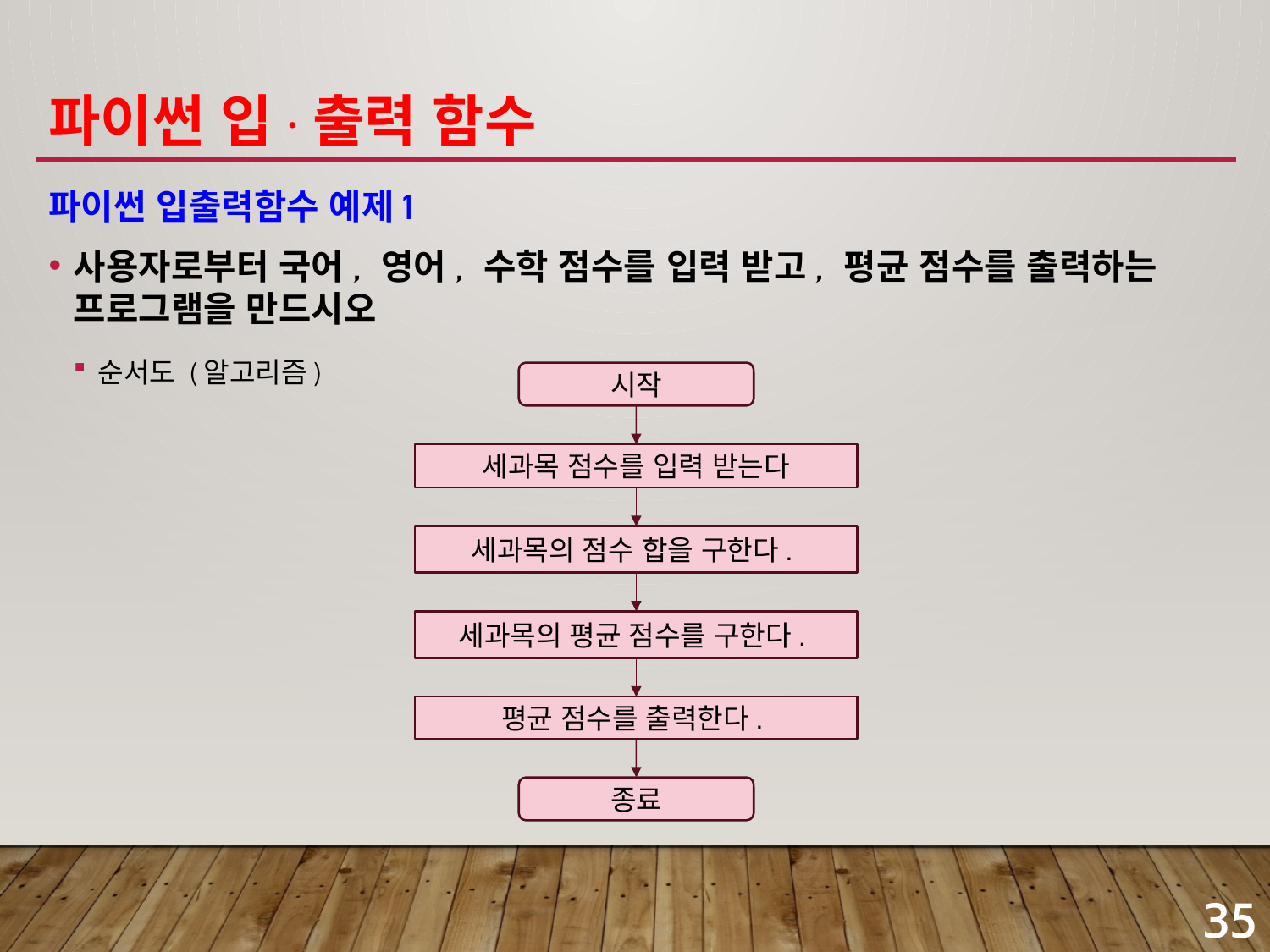

# 파이썬 입·출력 함수
파이썬 입출력함수 예제1
사용자로부터 국어, 영어, 수학 점수를 입력 받고, 평균 점수를 출력하는 프로그램을 만드시오
순서도 (알고리즘)
시작
세과목 점수를 입력 받는다
세과목의 점수 합을 구한다.
세과목의 평균 점수를 구한다.
평균 점수를 출력한다.
종료